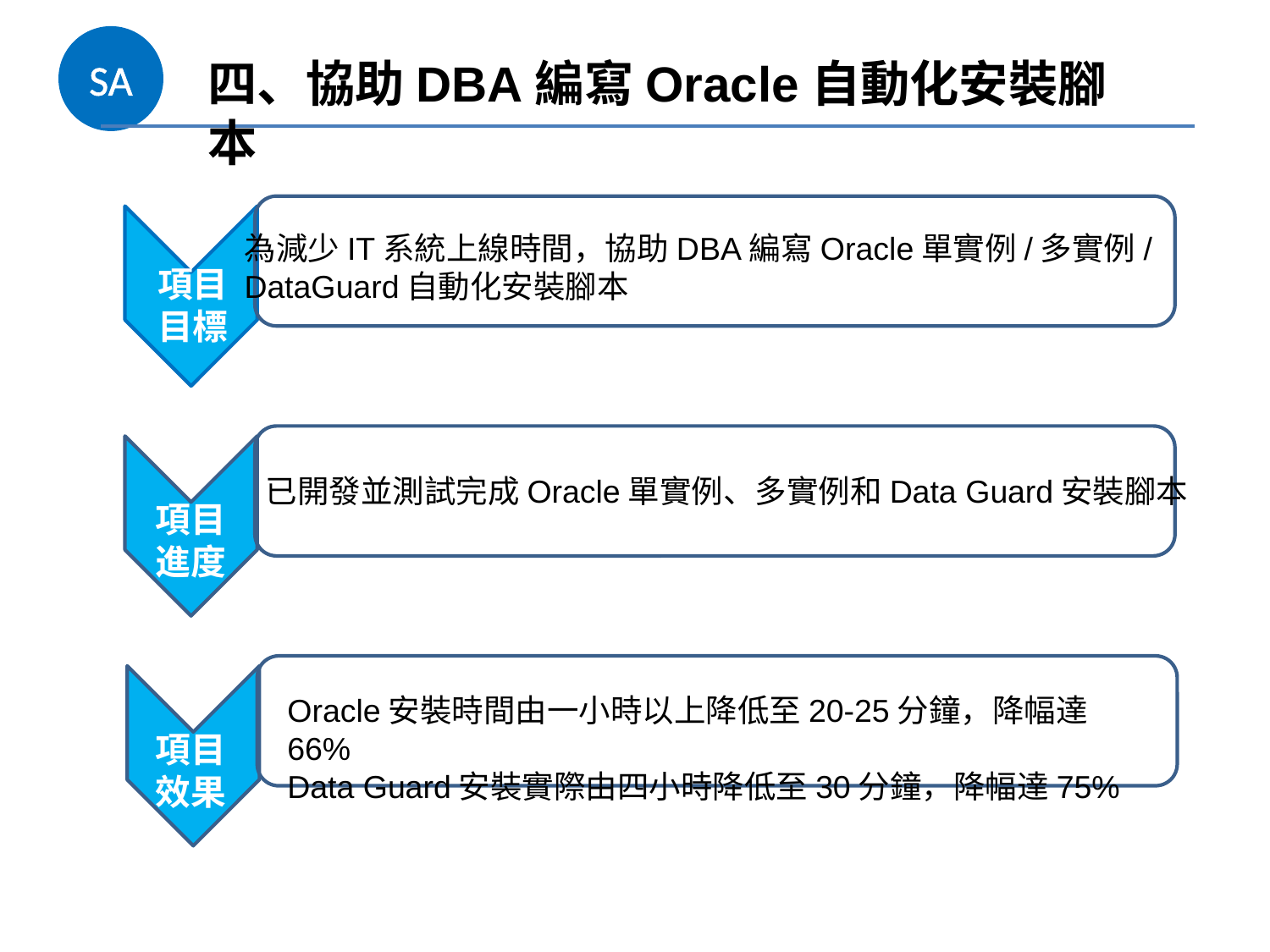

SA
四、協助DBA編寫Oracle自動化安裝腳本

為減少IT系統上線時間，協助DBA編寫Oracle單實例/多實例/
DataGuard自動化安裝腳本

項目
目標
點擊添加文本
點擊添加文本

已開發並測試完成Oracle單實例、多實例和Data Guard安裝腳本
項目進度
點擊添加文本

Oracle安裝時間由一小時以上降低至20-25分鐘，降幅達66%
Data Guard安裝實際由四小時降低至30分鐘，降幅達75%

項目
效果
點擊添加文本